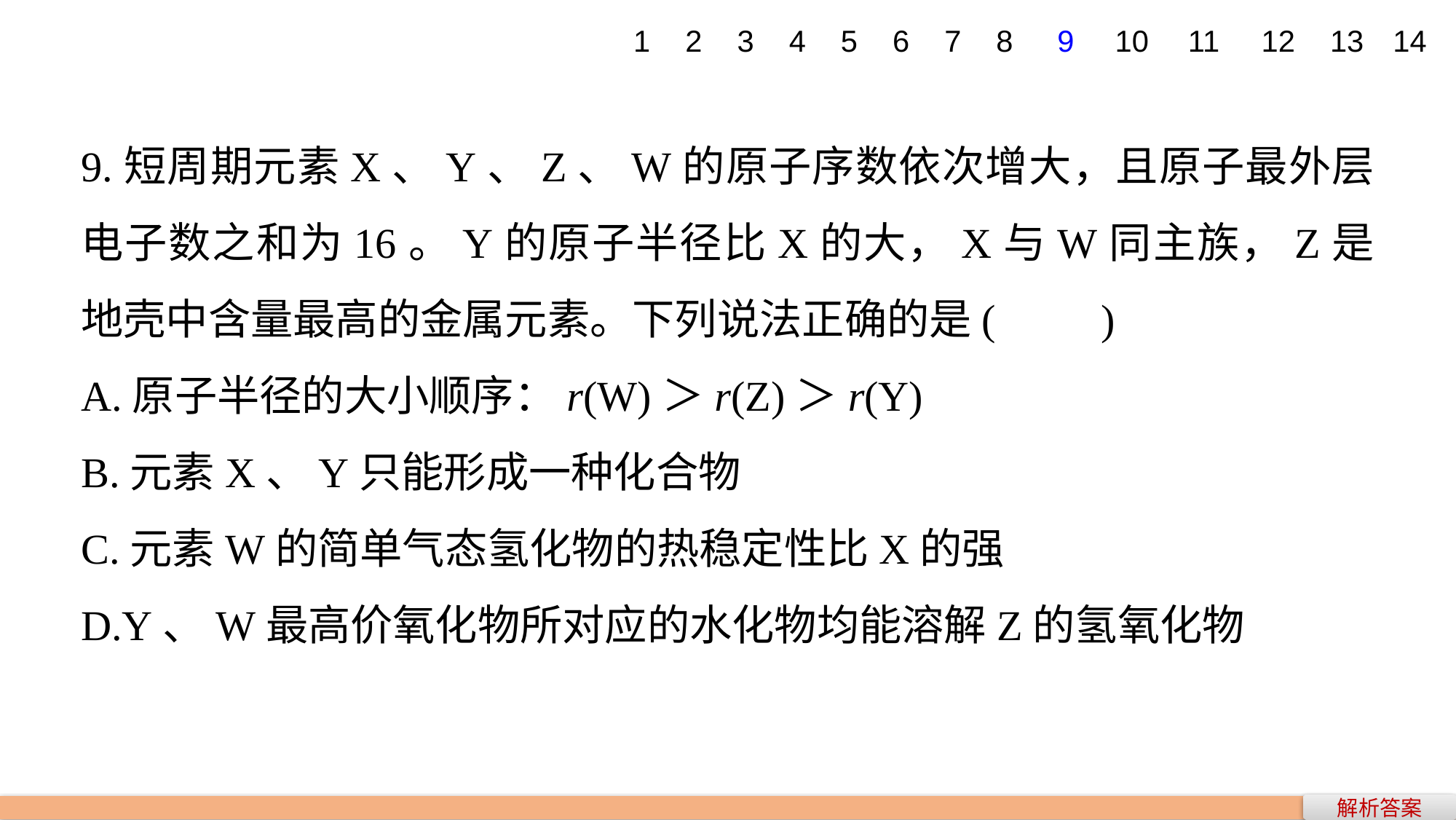

1
2
3
4
5
6
7
8
9
10
11
12
13
14
9.短周期元素X、Y、Z、W的原子序数依次增大，且原子最外层电子数之和为16。Y的原子半径比X的大，X与W同主族，Z是地壳中含量最高的金属元素。下列说法正确的是(　　)
A.原子半径的大小顺序：r(W)＞r(Z)＞r(Y)
B.元素X、Y只能形成一种化合物
C.元素W的简单气态氢化物的热稳定性比X的强
D.Y、W最高价氧化物所对应的水化物均能溶解Z的氢氧化物
解析答案